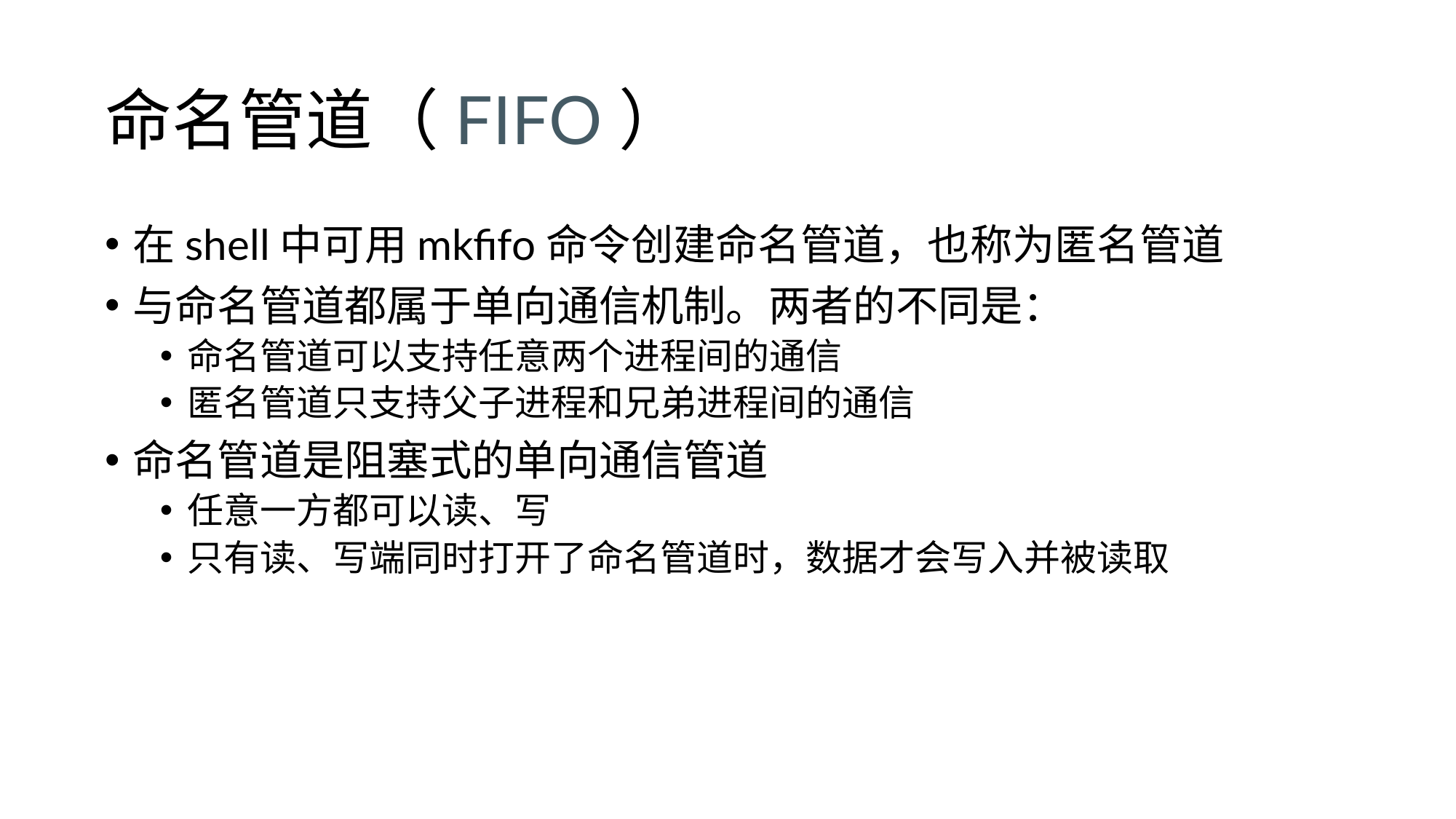

# 命名管道（FIFO）
在shell中可用mkfifo命令创建命名管道，也称为匿名管道
与命名管道都属于单向通信机制。两者的不同是：
命名管道可以支持任意两个进程间的通信
匿名管道只支持父子进程和兄弟进程间的通信
命名管道是阻塞式的单向通信管道
任意一方都可以读、写
只有读、写端同时打开了命名管道时，数据才会写入并被读取